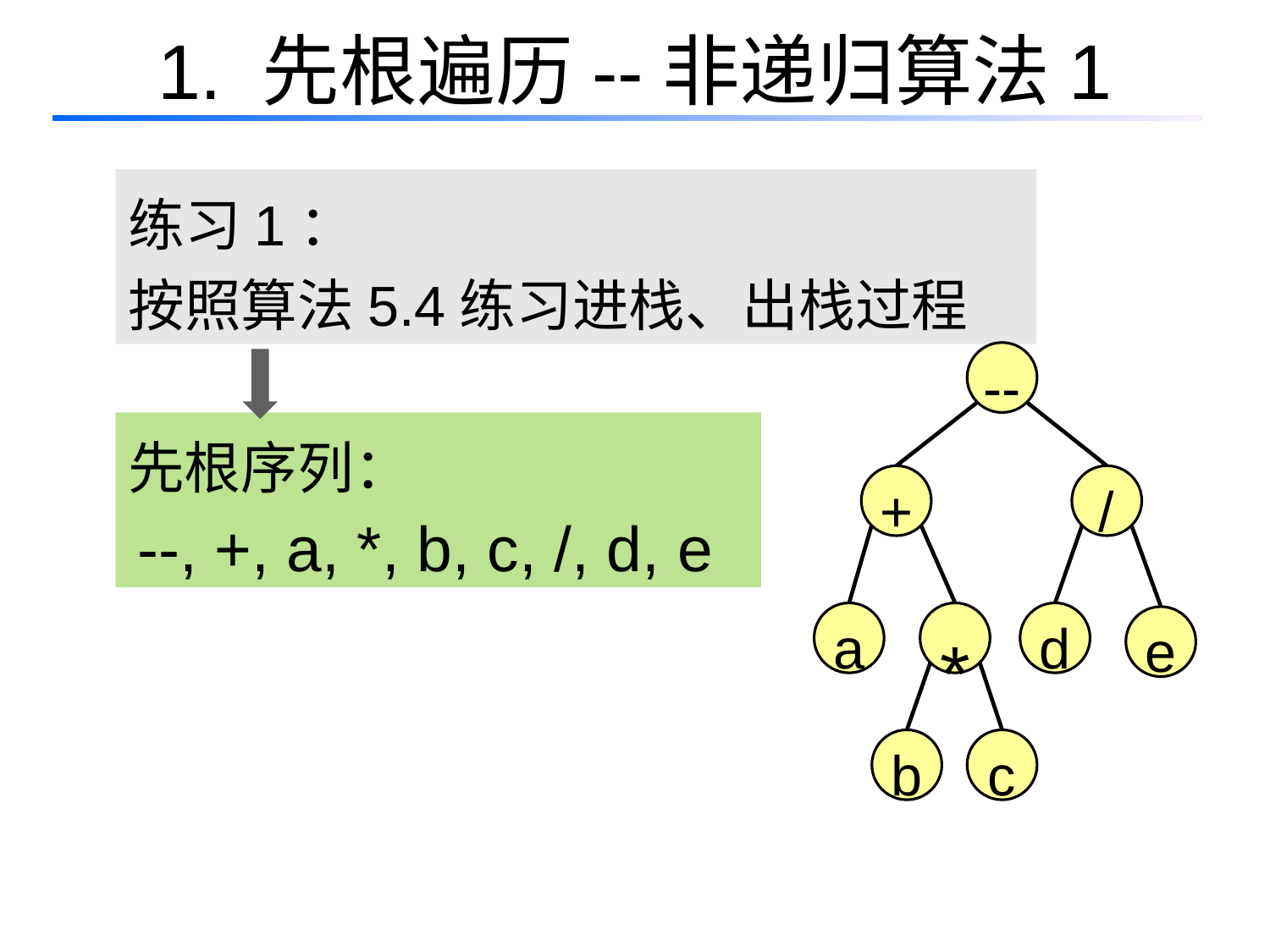

# 1. 先根遍历--非递归算法1

练习1：
按照算法5.4练习进栈、出栈过程
--

先根序列：

+
/
--, +, a, *, b, c, /, d, e
a
*
d
e
b
c